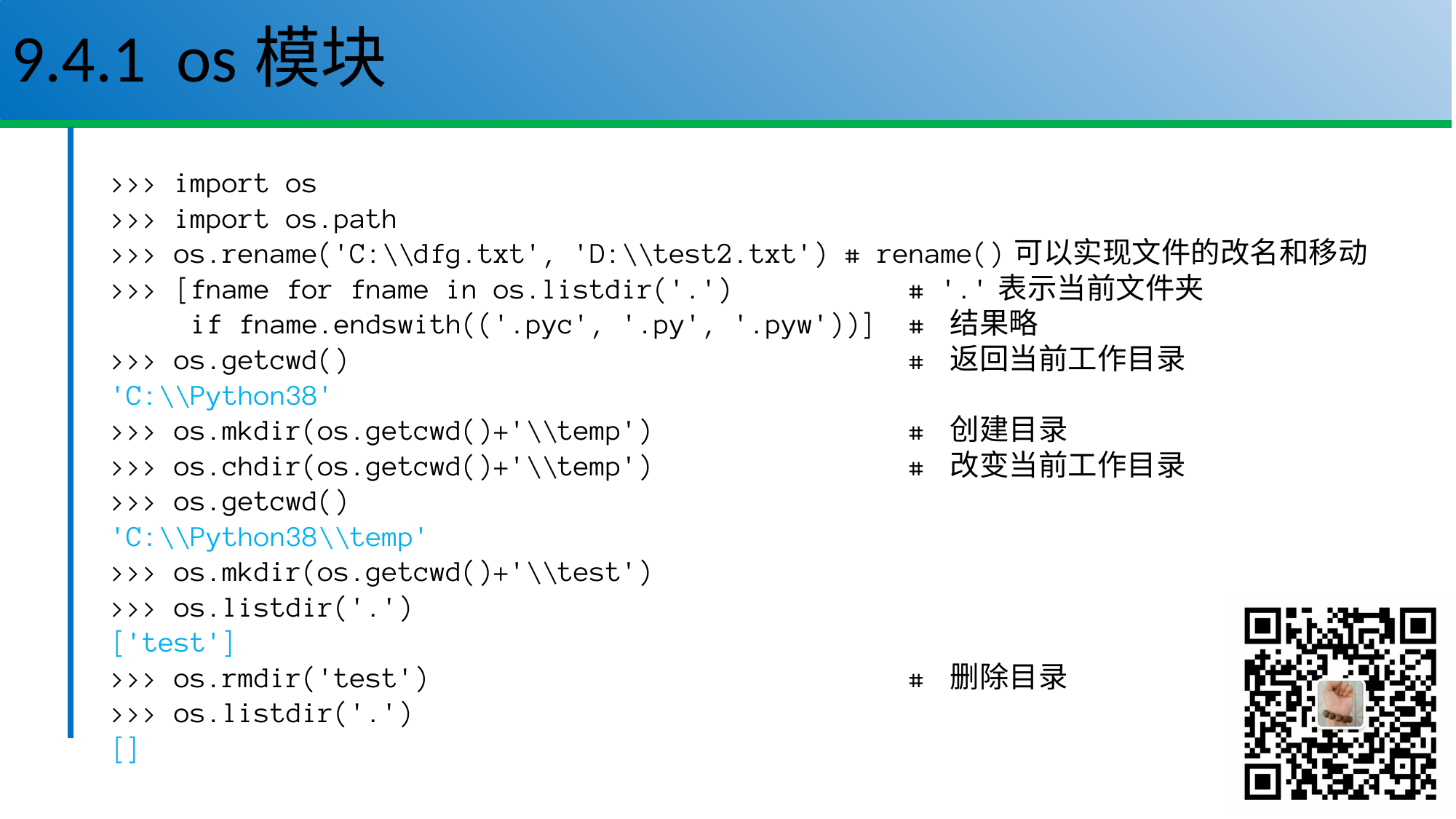

# 9.4.1  os模块
>>> import os
>>> import os.path
>>> os.rename('C:\\dfg.txt', 'D:\\test2.txt') # rename()可以实现文件的改名和移动
>>> [fname for fname in os.listdir('.')           # '.'表示当前文件夹
     if fname.endswith(('.pyc', '.py', '.pyw'))]  # 结果略
>>> os.getcwd()                                   # 返回当前工作目录
'C:\\Python38'
>>> os.mkdir(os.getcwd()+'\\temp')                # 创建目录
>>> os.chdir(os.getcwd()+'\\temp')                # 改变当前工作目录
>>> os.getcwd()
'C:\\Python38\\temp'
>>> os.mkdir(os.getcwd()+'\\test')
>>> os.listdir('.')
['test']
>>> os.rmdir('test')                              # 删除目录
>>> os.listdir('.')
[]
17